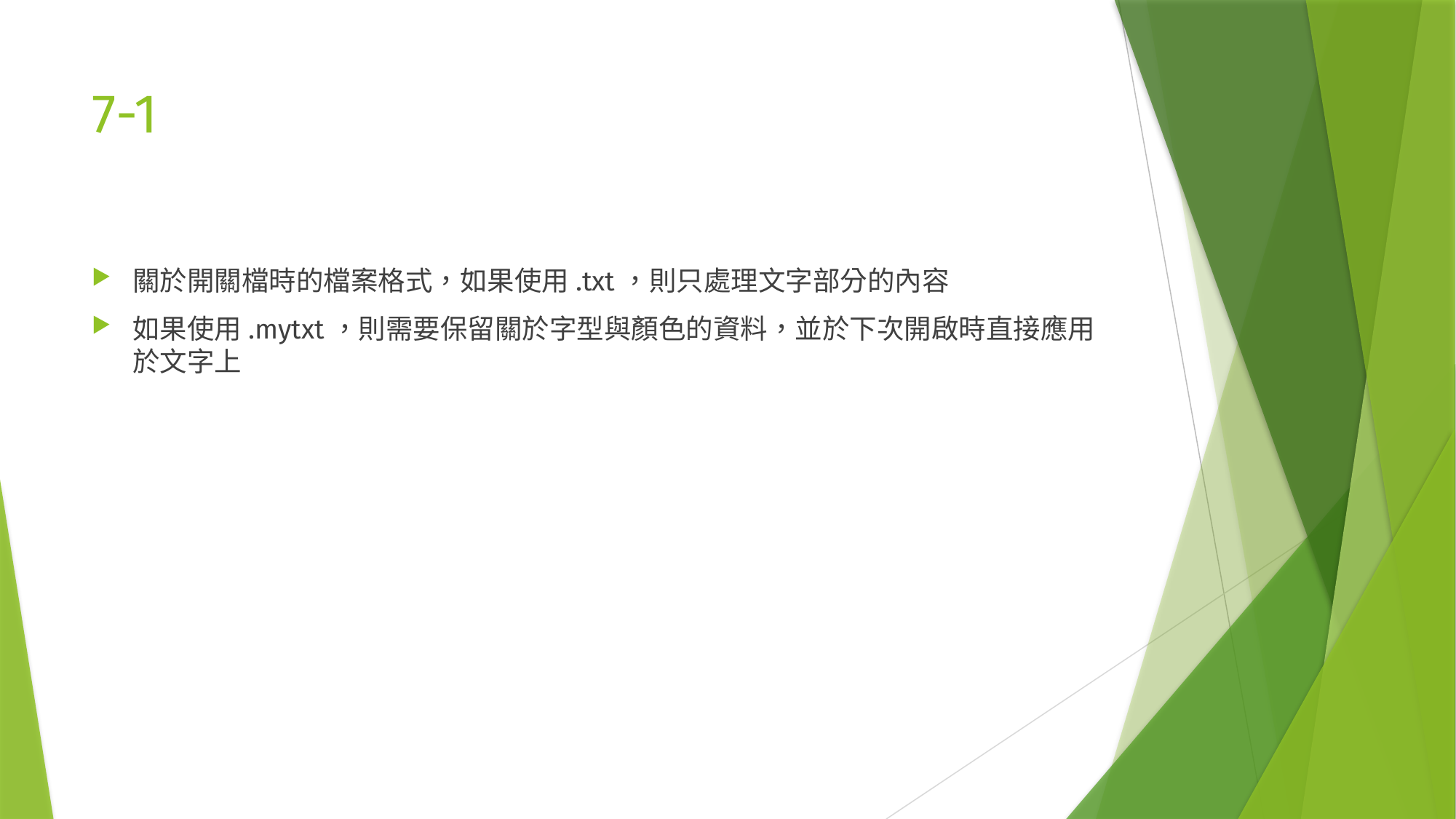

# 7-1
關於開關檔時的檔案格式，如果使用.txt，則只處理文字部分的內容
如果使用.mytxt，則需要保留關於字型與顏色的資料，並於下次開啟時直接應用於文字上